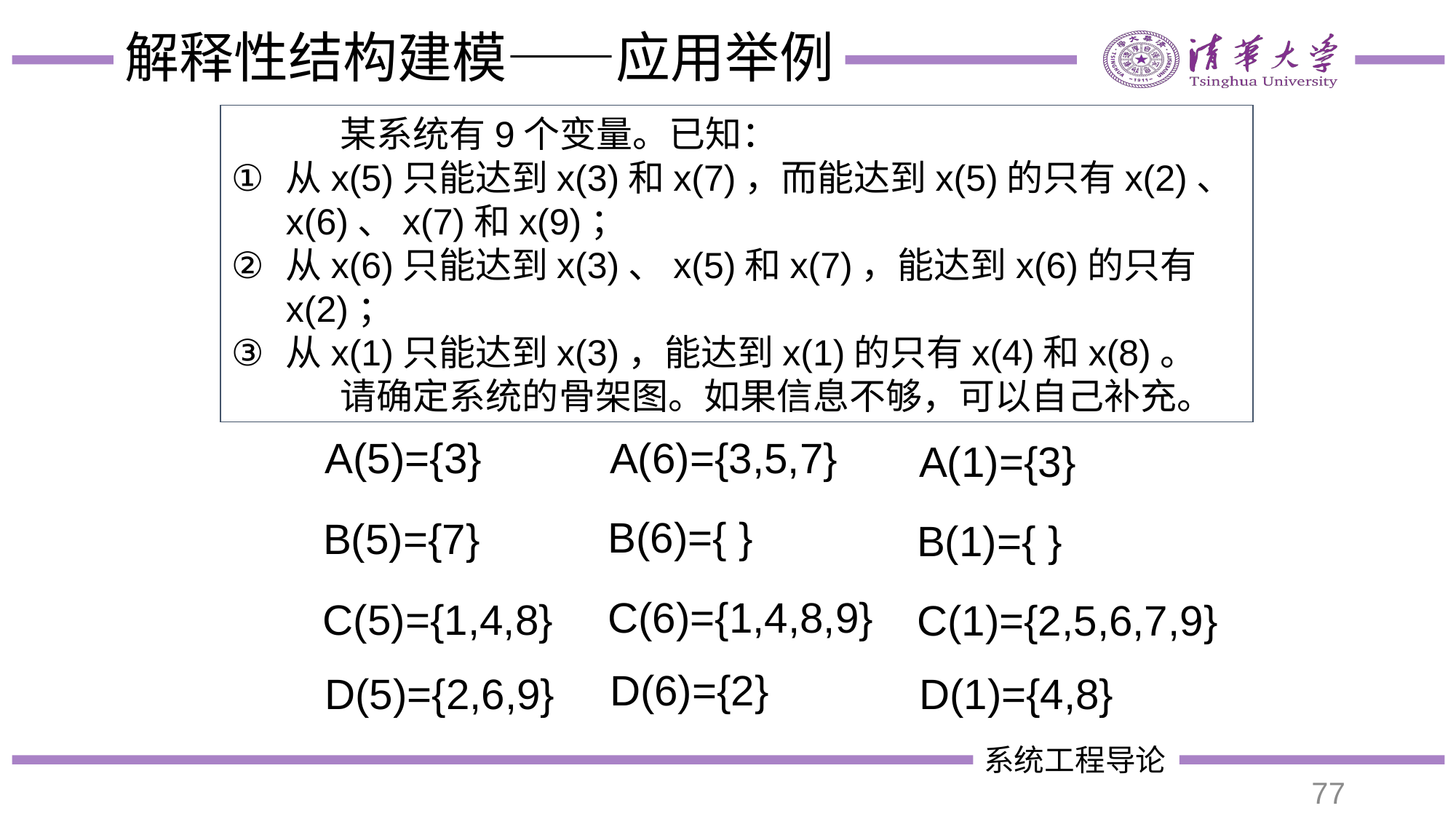

# 解释性结构建模——应用举例
	某系统有9个变量。已知：
从x(5)只能达到x(3)和x(7)，而能达到x(5)的只有x(2)、x(6)、x(7)和x(9)；
从x(6)只能达到x(3)、x(5)和x(7)，能达到x(6)的只有x(2)；
从x(1)只能达到x(3)，能达到x(1)的只有x(4)和x(8)。
	请确定系统的骨架图。如果信息不够，可以自己补充。
A(5)={3}
B(5)={7}
C(5)={1,4,8}
D(5)={2,6,9}
A(6)={3,5,7}
B(6)={ }
C(6)={1,4,8,9}
D(6)={2}
A(1)={3}
B(1)={ }
C(1)={2,5,6,7,9}
D(1)={4,8}
77